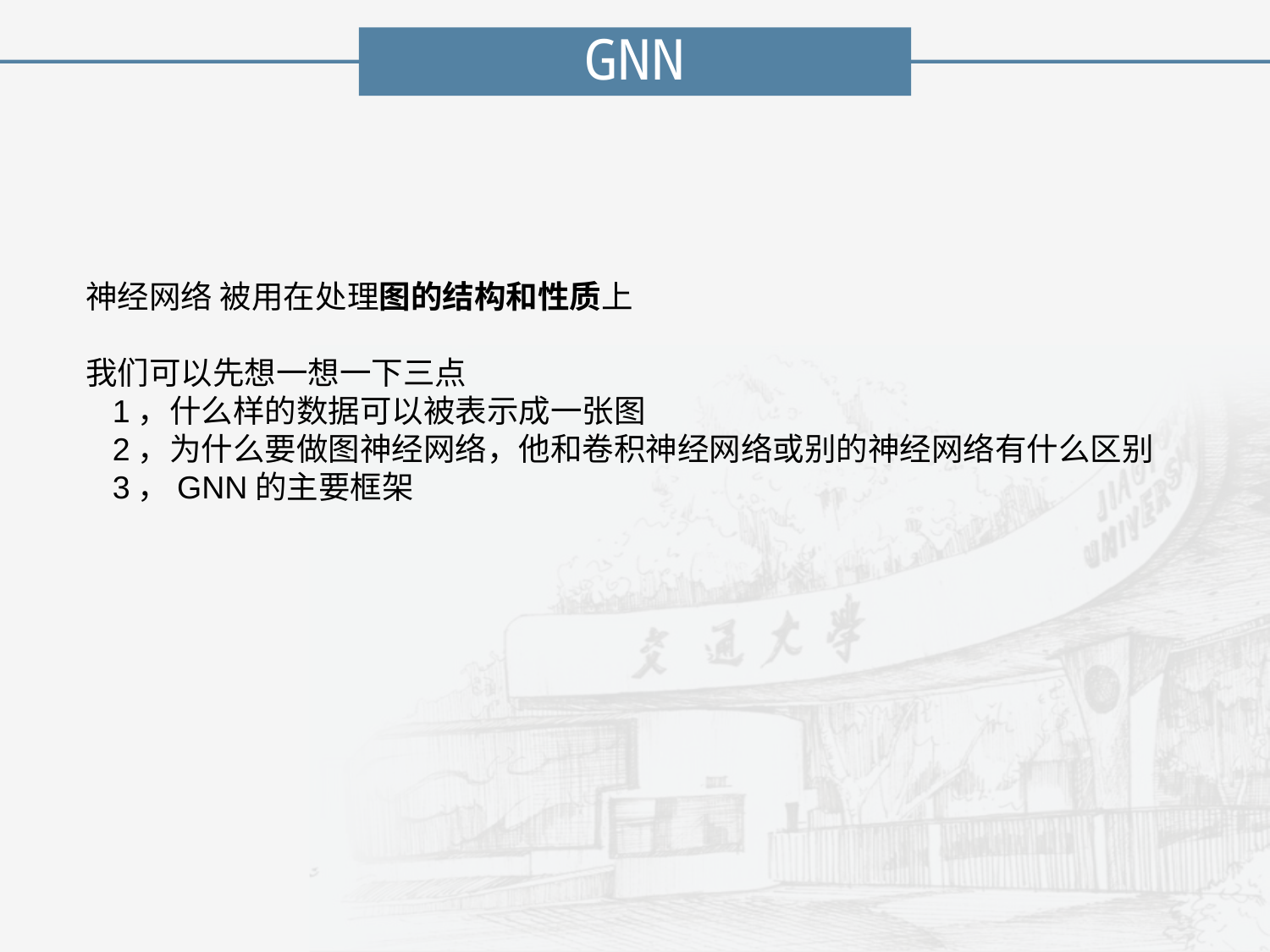

GNN
神经网络 被用在处理图的结构和性质上

我们可以先想一想一下三点
   1，什么样的数据可以被表示成一张图
   2，为什么要做图神经网络，他和卷积神经网络或别的神经网络有什么区别
   3，GNN的主要框架